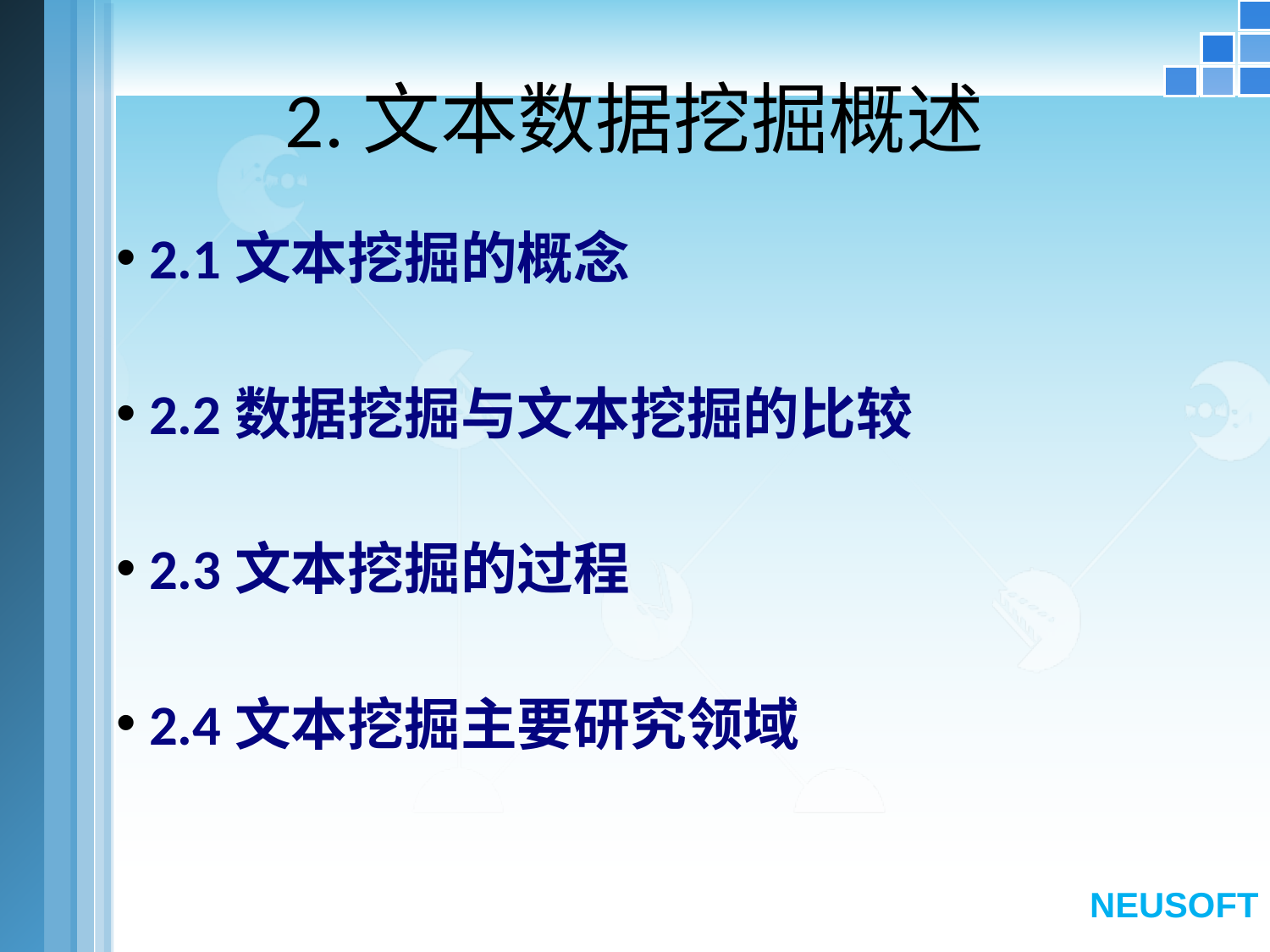

# 2.文本数据挖掘概述
2.1文本挖掘的概念

2.2数据挖掘与文本挖掘的比较

2.3文本挖掘的过程

2.4文本挖掘主要研究领域